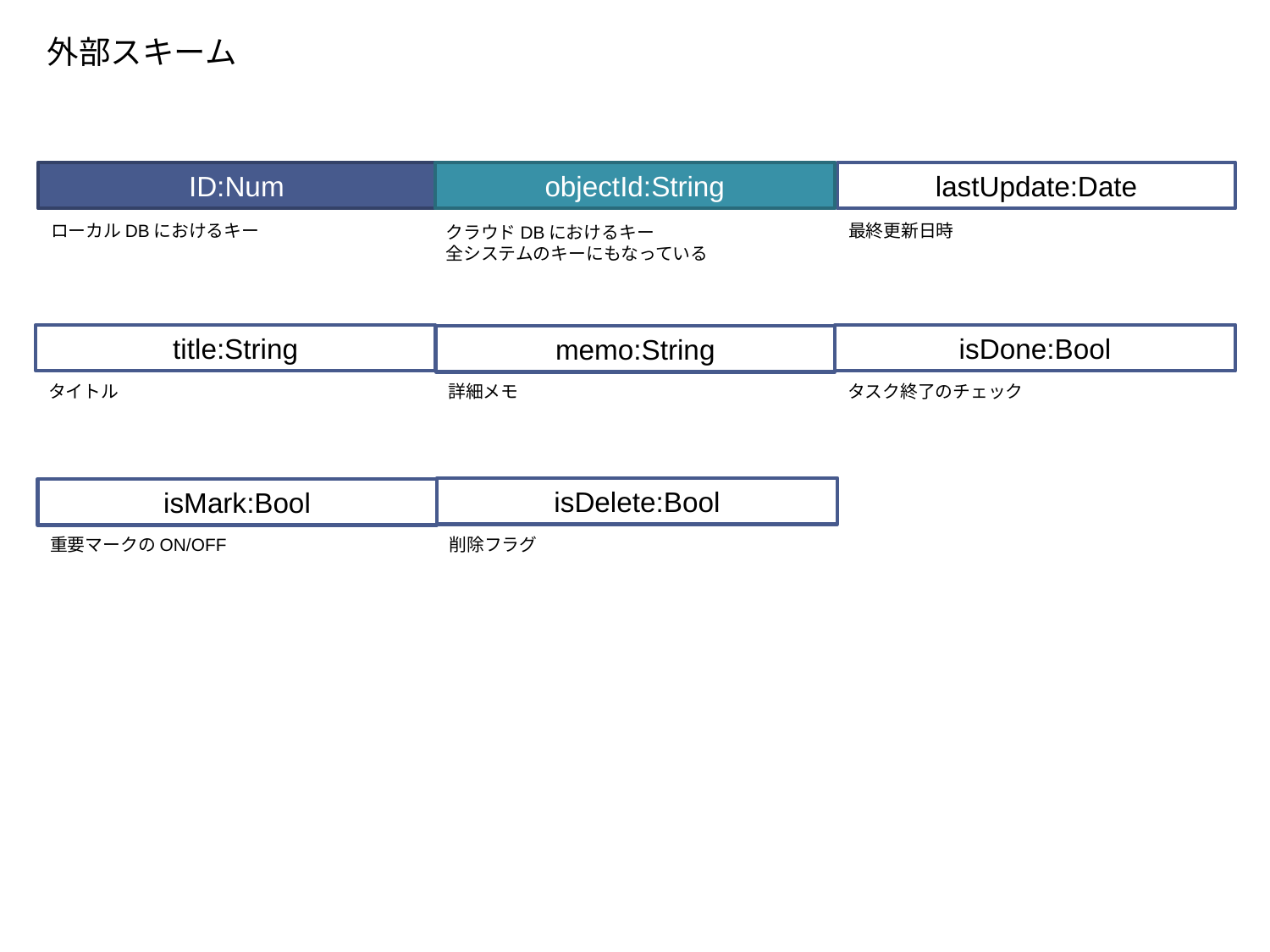

外部スキーム
ID:Num
objectId:String
lastUpdate:Date
ローカルDBにおけるキー
最終更新日時
クラウドDBにおけるキー
全システムのキーにもなっている
title:String
isDone:Bool
memo:String
タイトル
詳細メモ
タスク終了のチェック
isDelete:Bool
isMark:Bool
重要マークのON/OFF
削除フラグ